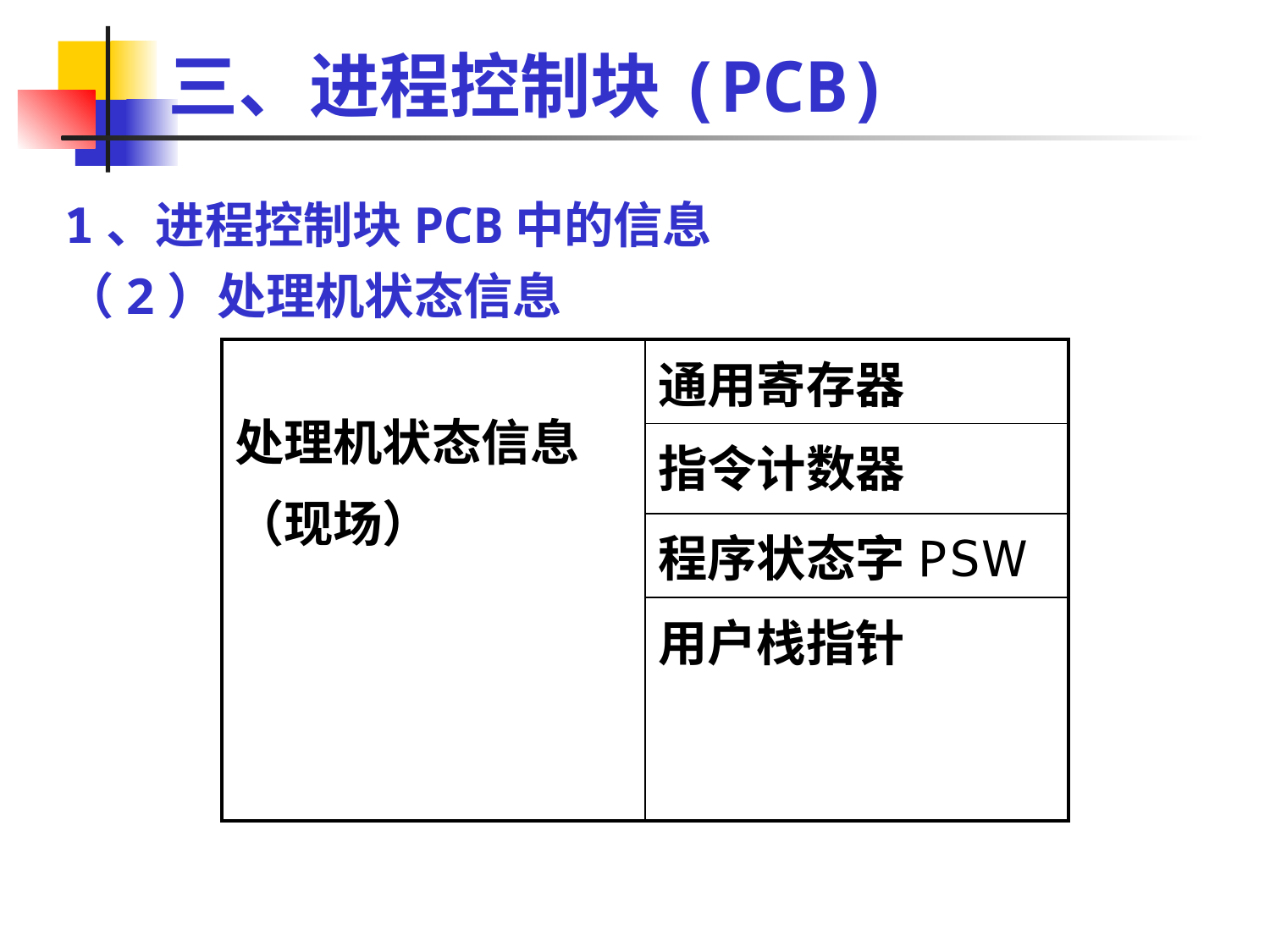

三、进程控制块(PCB)
1、进程控制块PCB中的信息
（2）处理机状态信息
| 处理机状态信息 （现场） | 通用寄存器 |
| --- | --- |
|  | 指令计数器 |
|  | 程序状态字PSW |
|  | 用户栈指针 |